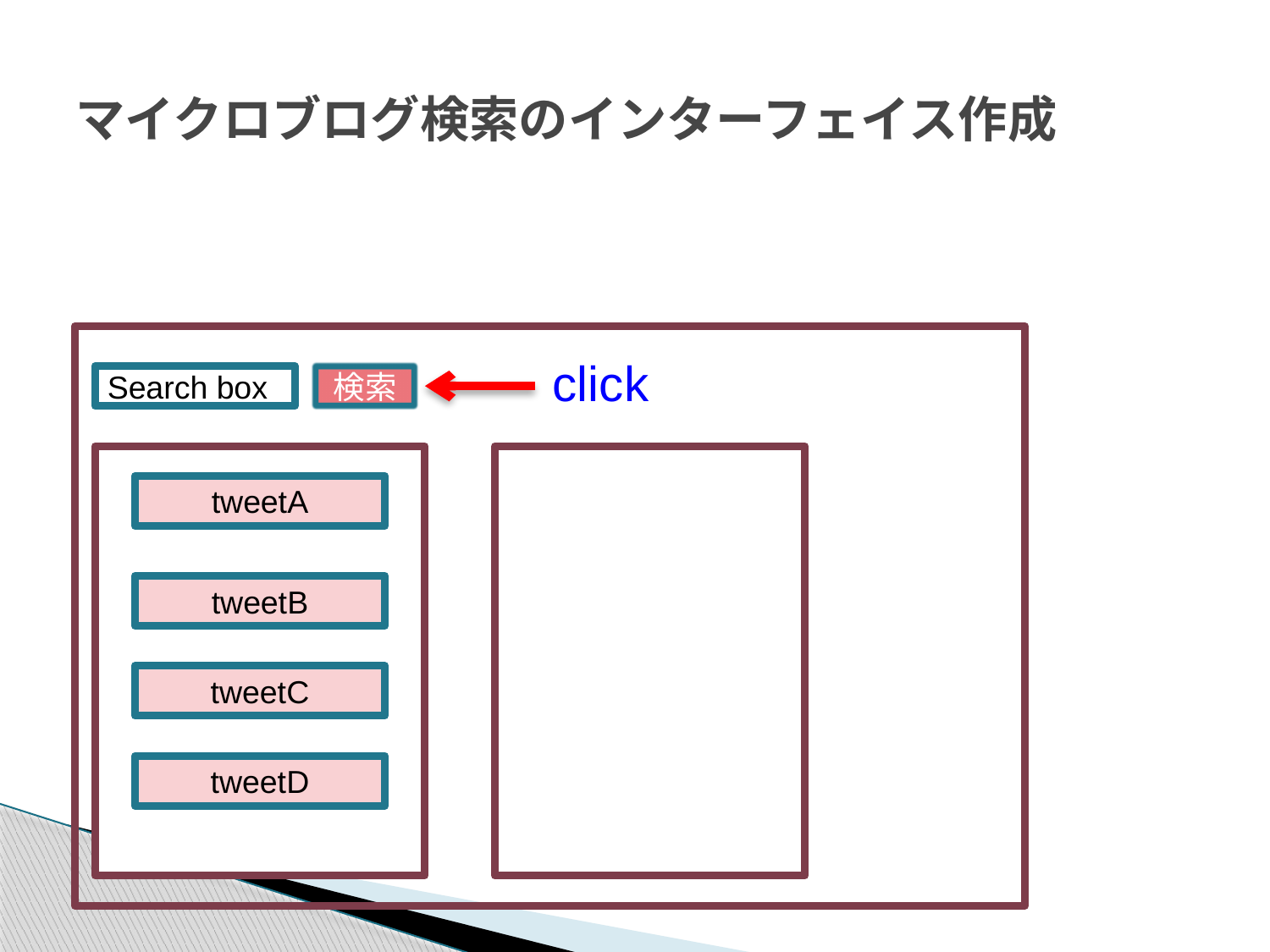

# マイクロブログ検索のインターフェイス作成

click
Search box
検索

tweetA
tweetB
tweetC
tweetD